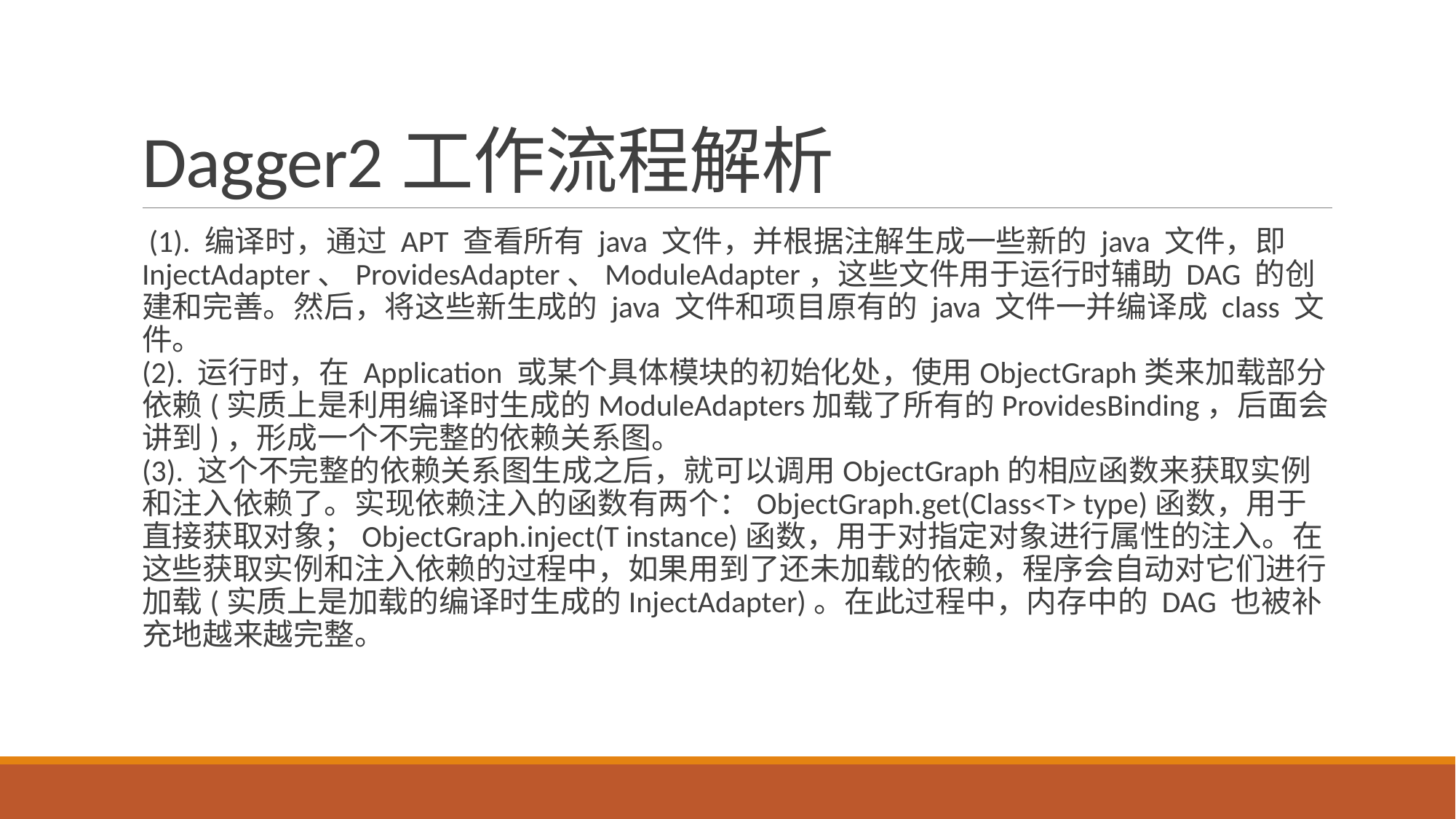

# Dagger2工作流程解析
 (1). 编译时，通过 APT 查看所有 java 文件，并根据注解生成一些新的 java 文件，即InjectAdapter、ProvidesAdapter、ModuleAdapter，这些文件用于运行时辅助 DAG 的创建和完善。然后，将这些新生成的 java 文件和项目原有的 java 文件一并编译成 class 文件。
(2). 运行时，在 Application 或某个具体模块的初始化处，使用ObjectGraph类来加载部分依赖(实质上是利用编译时生成的ModuleAdapters加载了所有的ProvidesBinding，后面会讲到)，形成一个不完整的依赖关系图。
(3). 这个不完整的依赖关系图生成之后，就可以调用ObjectGraph的相应函数来获取实例和注入依赖了。实现依赖注入的函数有两个：ObjectGraph.get(Class<T> type)函数，用于直接获取对象；ObjectGraph.inject(T instance)函数，用于对指定对象进行属性的注入。在这些获取实例和注入依赖的过程中，如果用到了还未加载的依赖，程序会自动对它们进行加载(实质上是加载的编译时生成的InjectAdapter)。在此过程中，内存中的 DAG 也被补充地越来越完整。